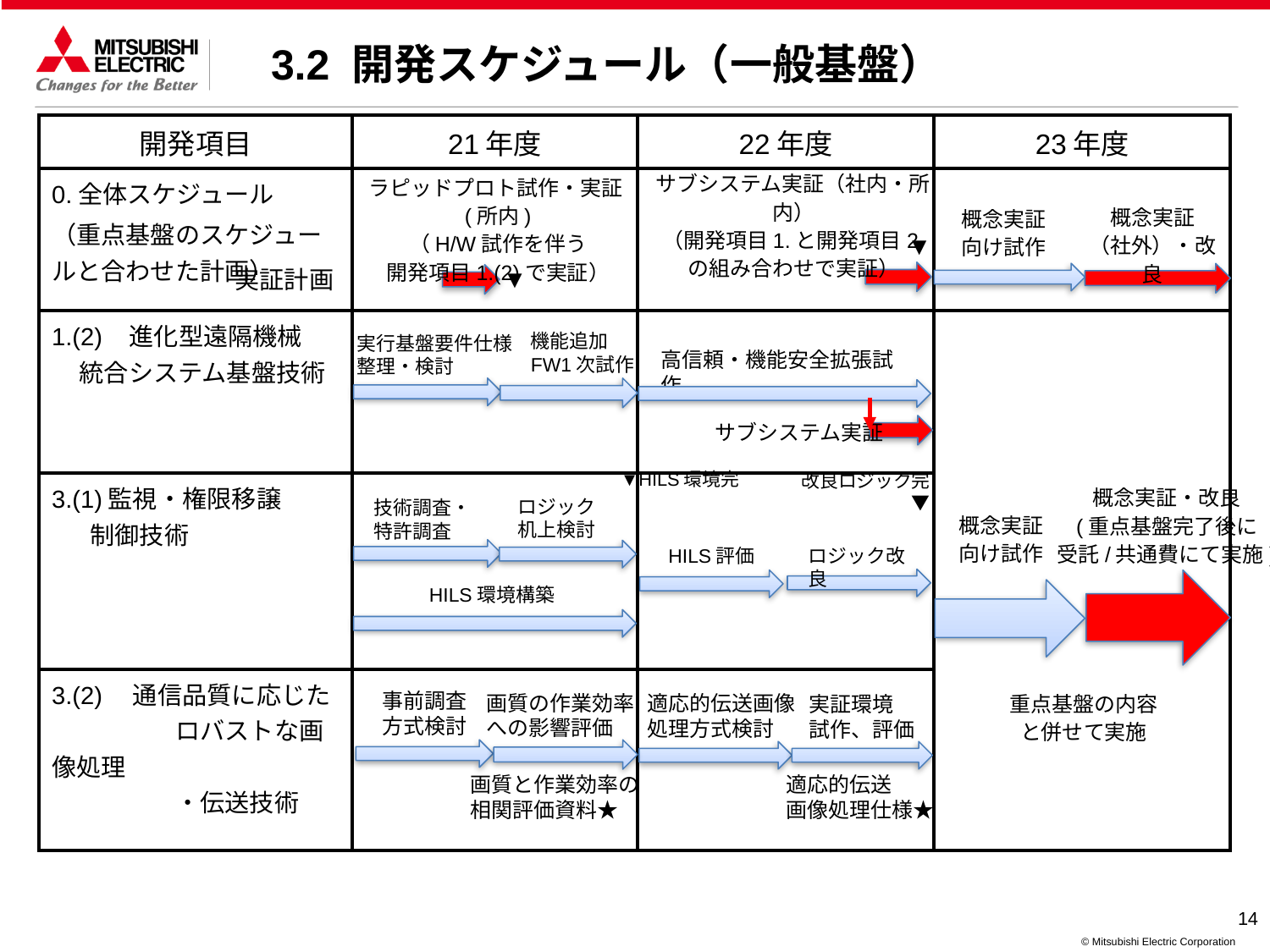

3.2 開発スケジュール（一般基盤）
| 開発項目 | 21年度 | 22年度 | 23年度 |
| --- | --- | --- | --- |
| 0.全体スケジュール （重点基盤のスケジュールと合わせた計画） |  |  |  |
| 1.(2) 進化型遠隔機械 統合システム基盤技術 |  |  |  |
| 3.(1)監視・権限移譲 制御技術 |  |  |  |
| 3.(2)　通信品質に応じた 　　　　　ロバストな画像処理 　　　　　・伝送技術 |  |  |  |
サブシステム実証（社内・所内）
（開発項目1.と開発項目2.
の組み合わせで実証）
ラピッドプロト試作・実証(所内)
（H/W試作を伴う
開発項目1.(2)で実証）
概念実証
（社外）・改良
概念実証向け試作
▼
▼
実証計画

機能追加
FW1次試作
実行基盤要件仕様
整理・検討
高信頼・機能安全拡張試作

サブシステム実証

▼HILS環境完
改良ロジック完▼
概念実証・改良
(重点基盤完了後に
受託/共通費にて実施)
ロジック
机上検討
技術調査・
特許調査
概念実証向け試作

HILS評価
ロジック改良

HILS環境構築

重点基盤の内容と併せて実施
事前調査
方式検討
画質の作業効率への影響評価
適応的伝送画像
処理方式検討
実証環境
試作、評価

画質と作業効率の
相関評価資料★
適応的伝送
画像処理仕様★